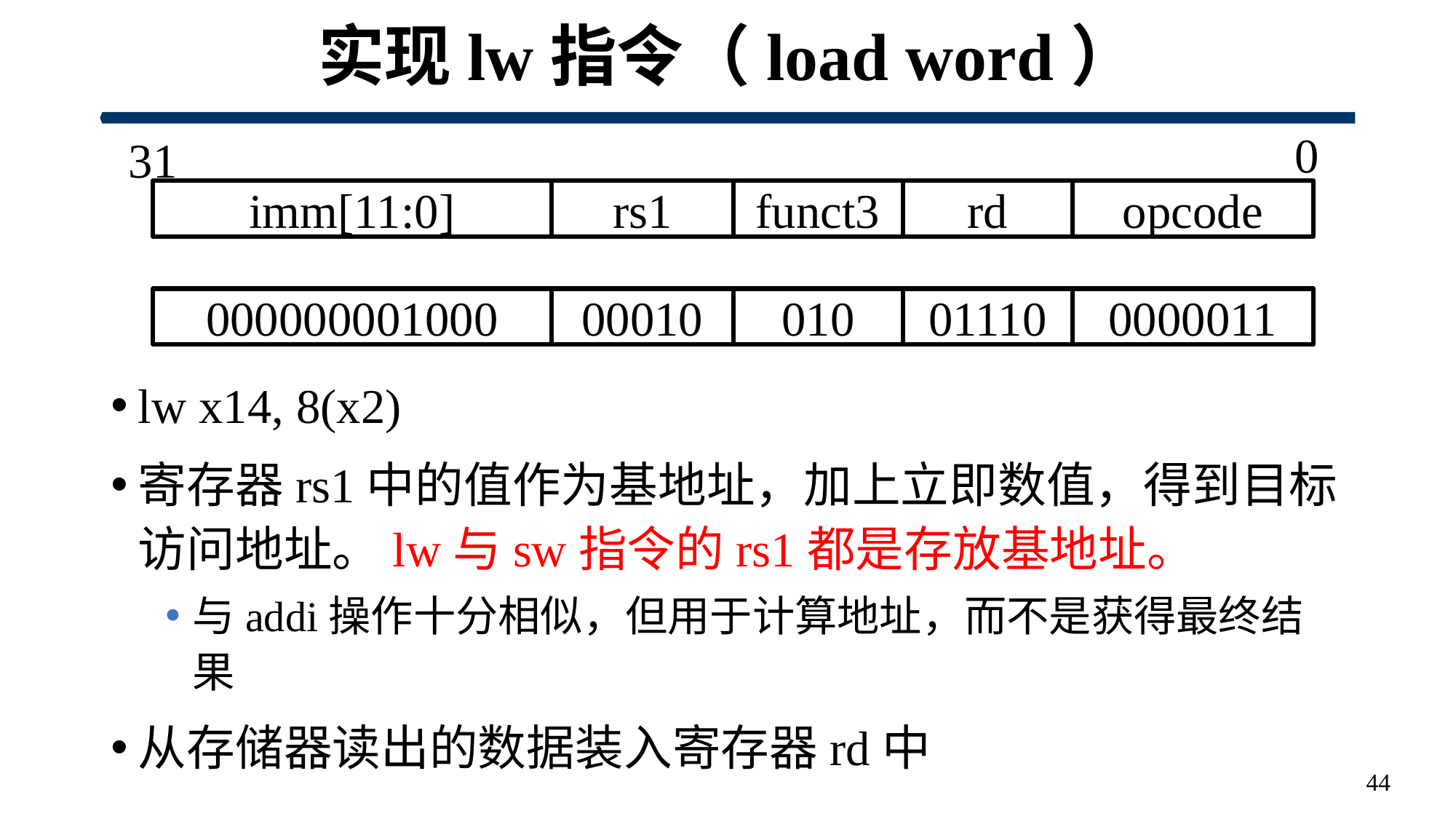

# 实现lw指令（load word）
0
31
imm[11:0]
rs1
funct3
rd
opcode

000000001000
00010
010
01110
0000011

lw x14, 8(x2)
寄存器rs1中的值作为基地址，加上立即数值，得到目标访问地址。lw与sw指令的rs1都是存放基地址。
与addi操作十分相似，但用于计算地址，而不是获得最终结果
从存储器读出的数据装入寄存器rd中
44